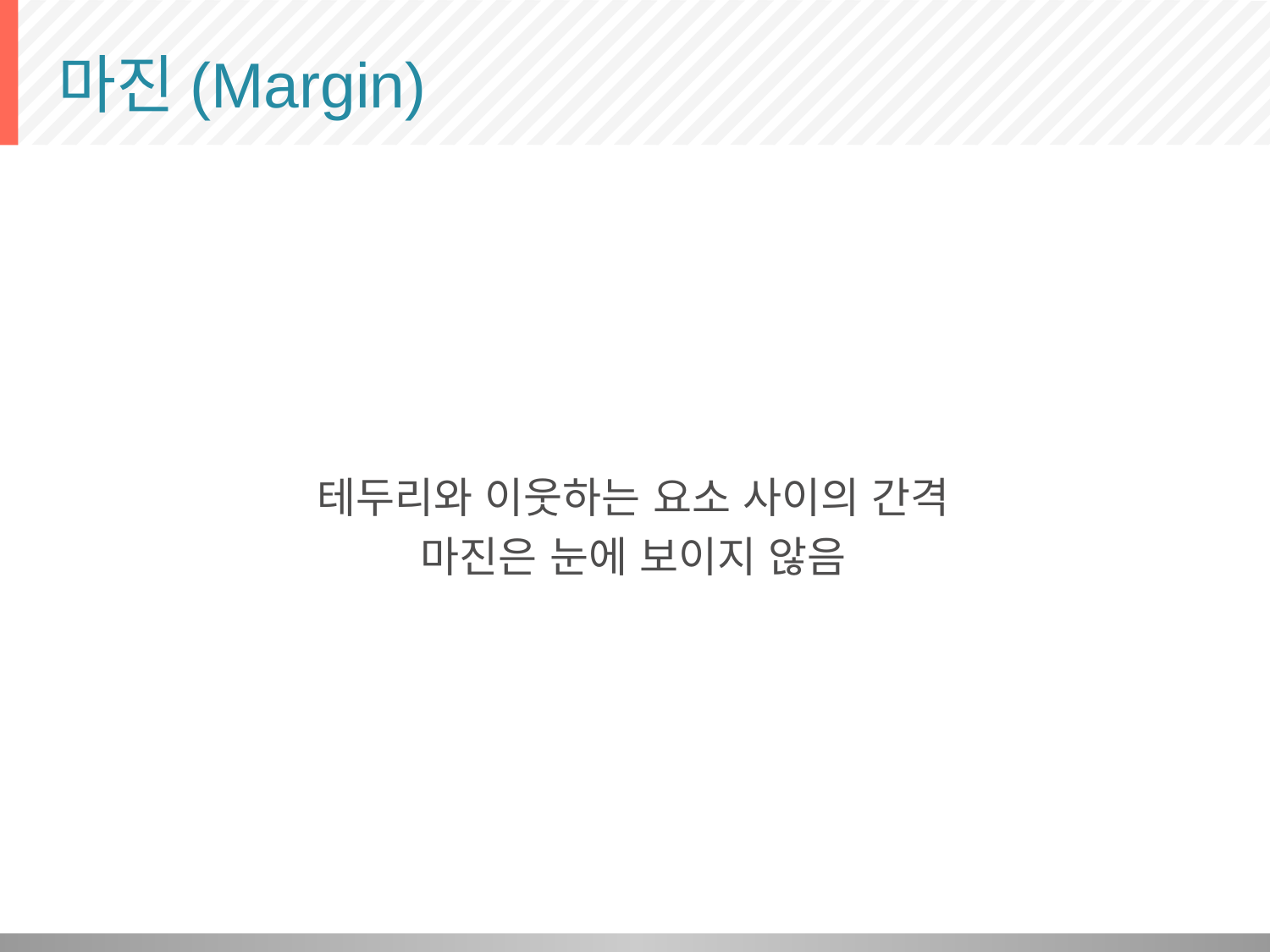

# 마진(Margin)
테두리와 이웃하는 요소 사이의 간격
마진은 눈에 보이지 않음